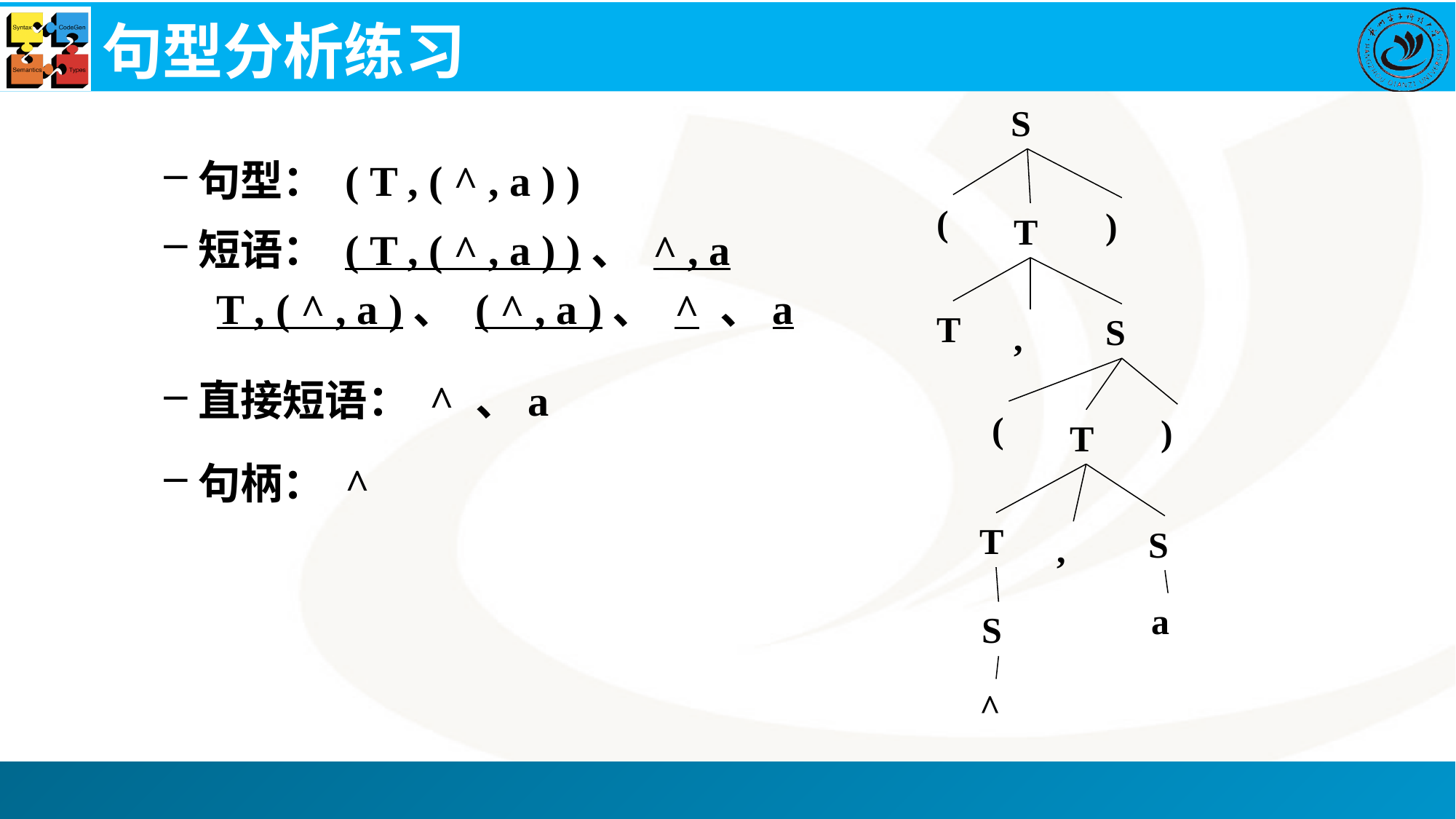

# 句型分析练习
S
句型： ( T , ( ^ , a ) )
(
)
T
短语： ( T , ( ^ , a ) )、 ^ , a
     T , ( ^ , a )、 ( ^ , a )、 ^ 、a
T
S
,
直接短语： ^ 、a
(
)
T
句柄： ^
T
S
,
a
S
^
63